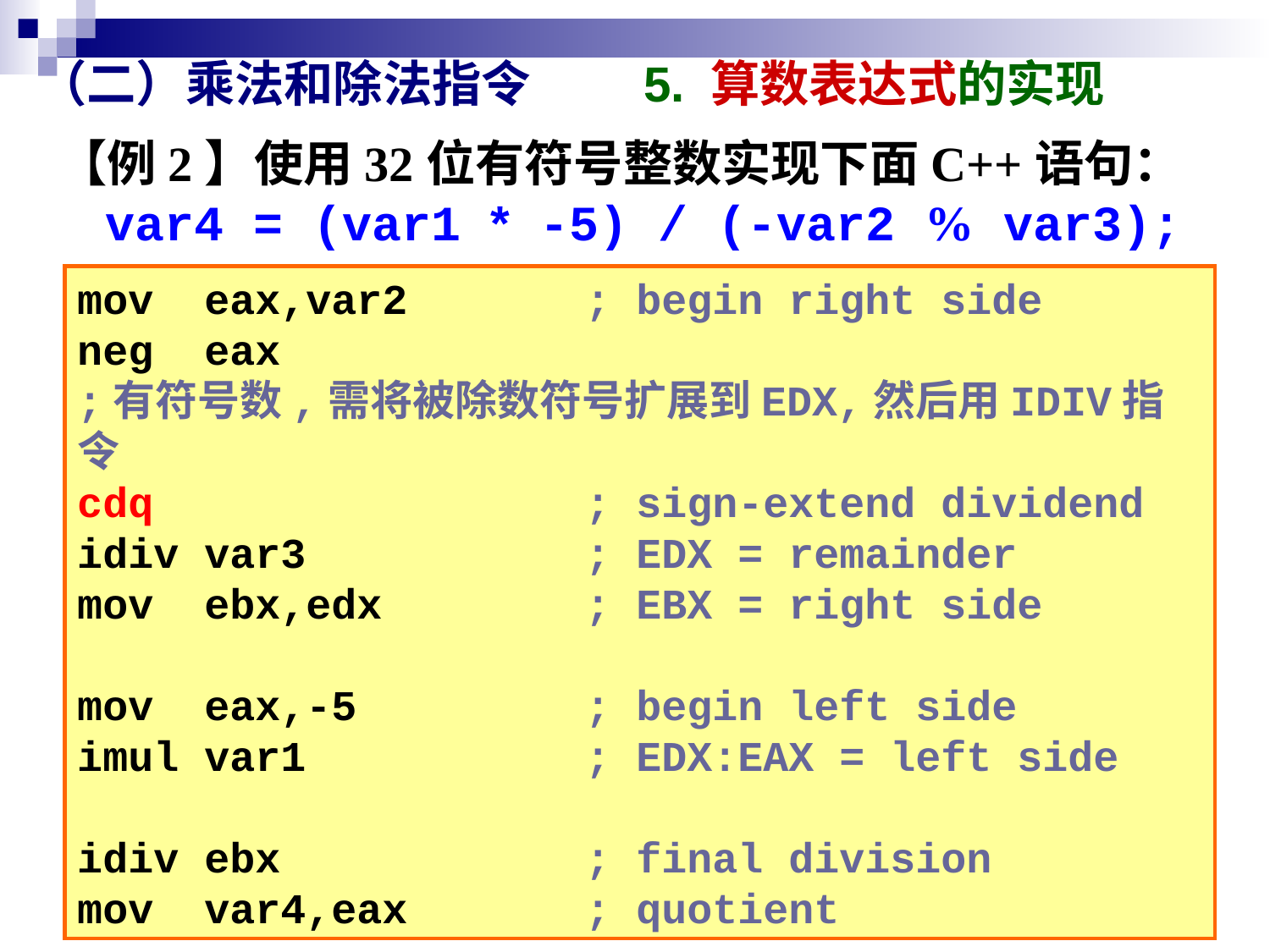

# （二）乘法和除法指令         5. 算数表达式的实现
【例2】使用32位有符号整数实现下面C++语句：
var4 = (var1 * -5) / (-var2 % var3);
mov  eax,var2		; begin right side
neg  eax
;有符号数,需将被除数符号扩展到EDX,然后用IDIV指令
cdq				; sign-extend dividend
idiv var3			; EDX = remainder
mov  ebx,edx		; EBX = right side

mov  eax,-5		; begin left side
imul var1			; EDX:EAX = left side

idiv ebx			; final division
mov  var4,eax		; quotient
60